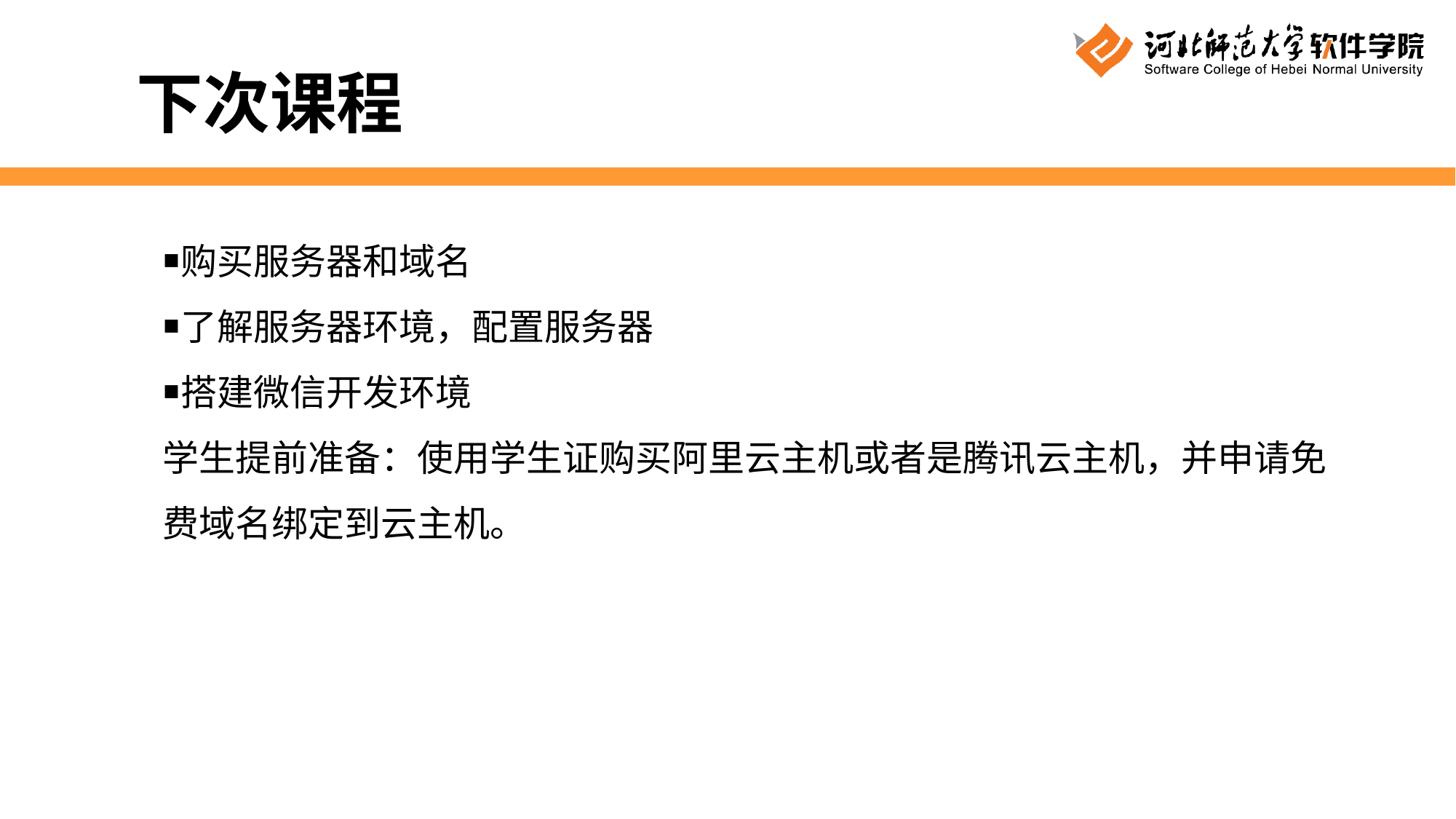

下次课程
￭购买服务器和域名
￭了解服务器环境，配置服务器
￭搭建微信开发环境
学生提前准备：使用学生证购买阿里云主机或者是腾讯云主机，并申请免费域名绑定到云主机。